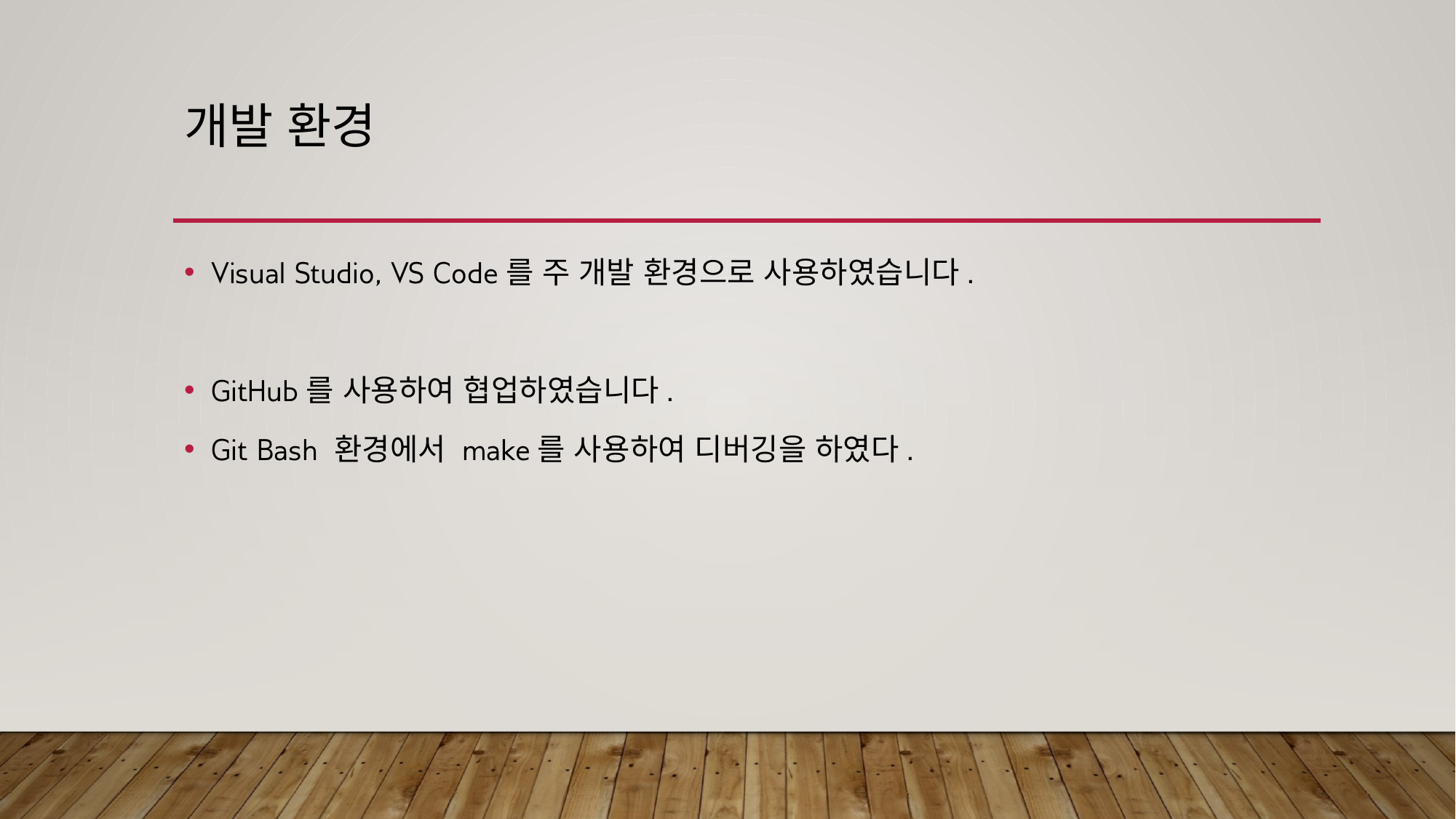

# 개발 환경
Visual Studio, VS Code를 주 개발 환경으로 사용하였습니다.

GitHub를 사용하여 협업하였습니다.
Git Bash 환경에서 make를 사용하여 디버깅을 하였다.